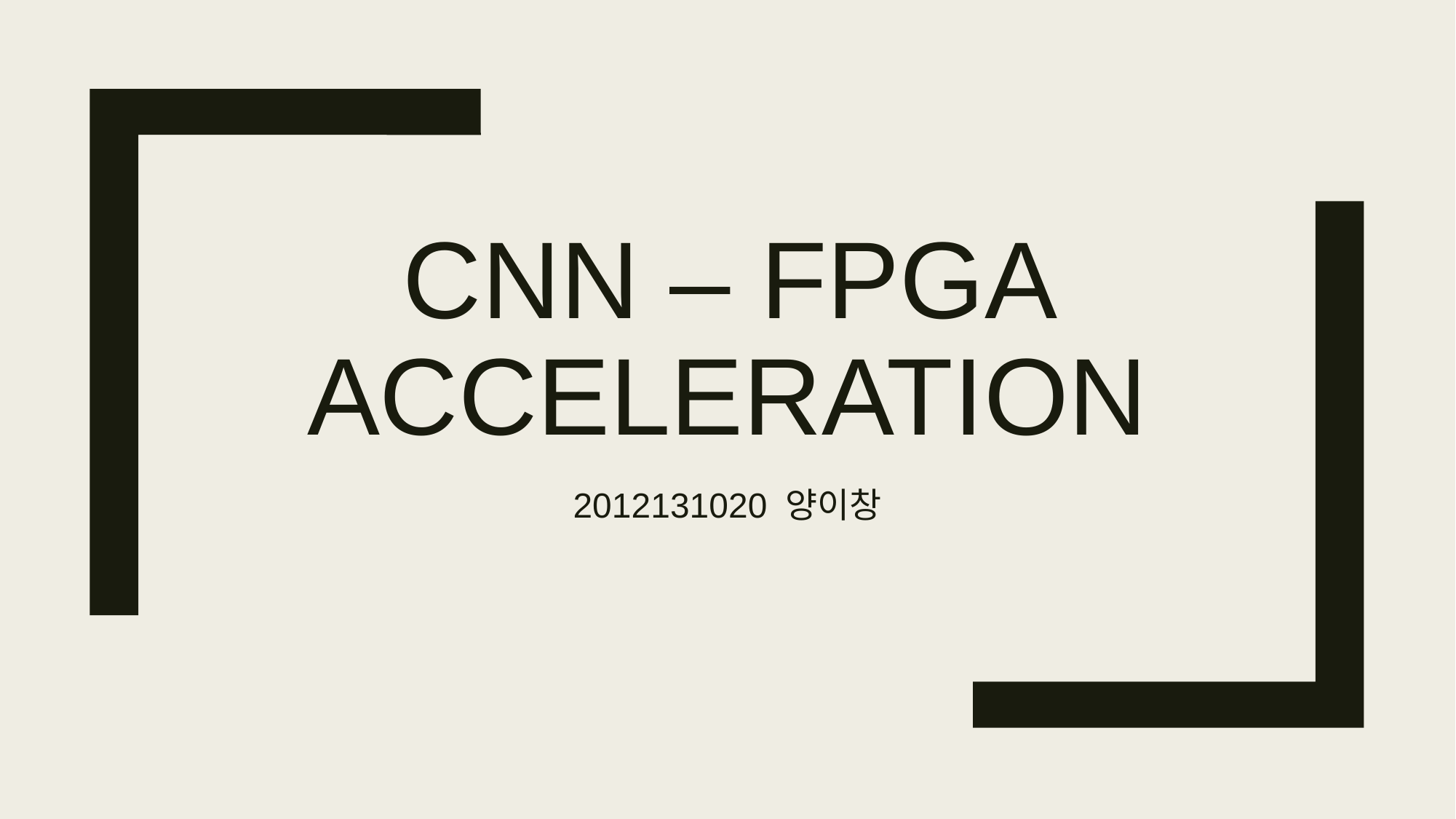

# cnn – FPGA ACCEleration
2012131020 양이창